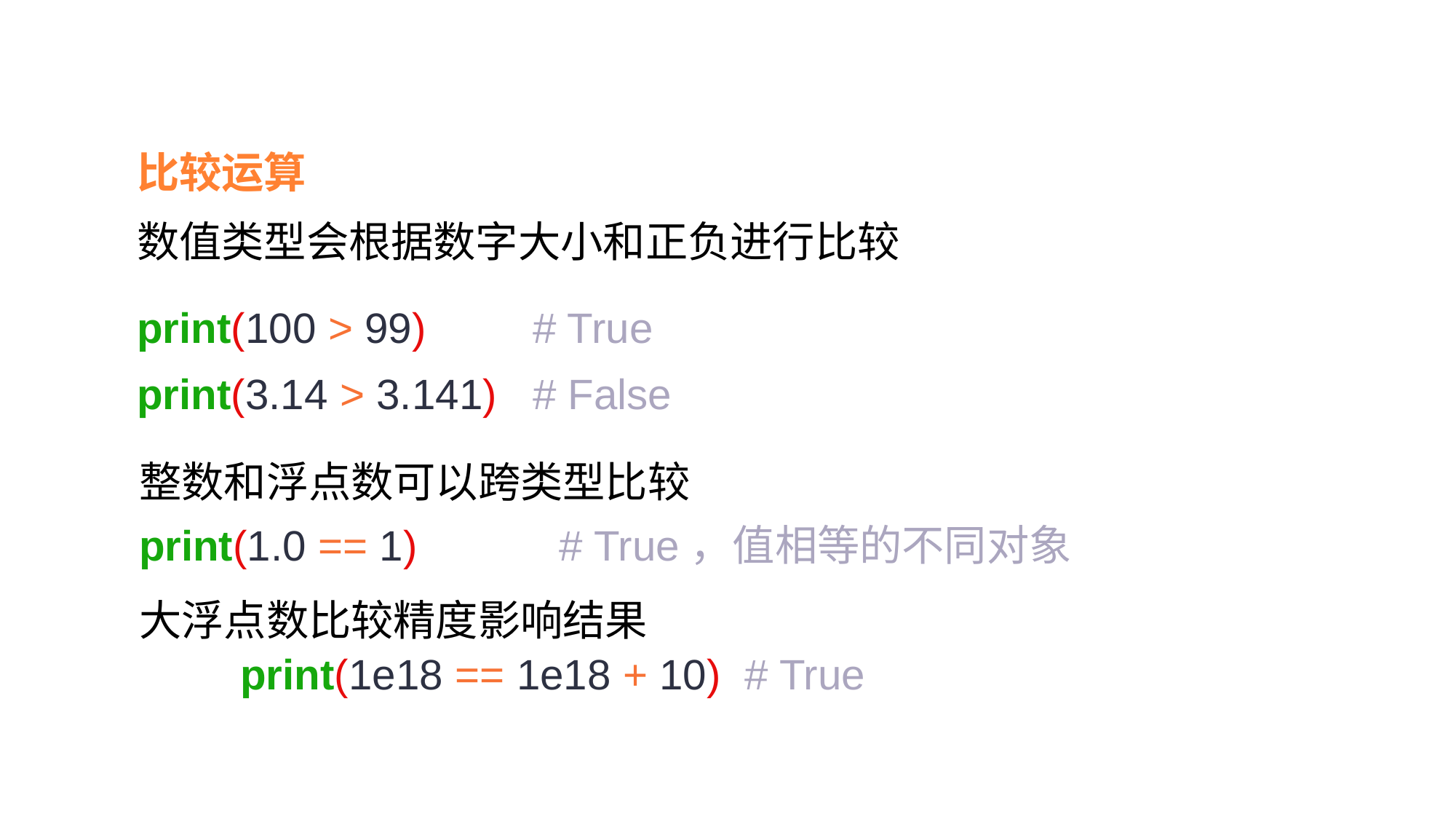

比较运算
数值类型会根据数字大小和正负进行比较
print(100 > 99)         # True
print(3.14 > 3.141)   # False
整数和浮点数可以跨类型比较
print(1.0 == 1)            # True，值相等的不同对象
大浮点数比较精度影响结果
print(1e18 == 1e18 + 10)  # True